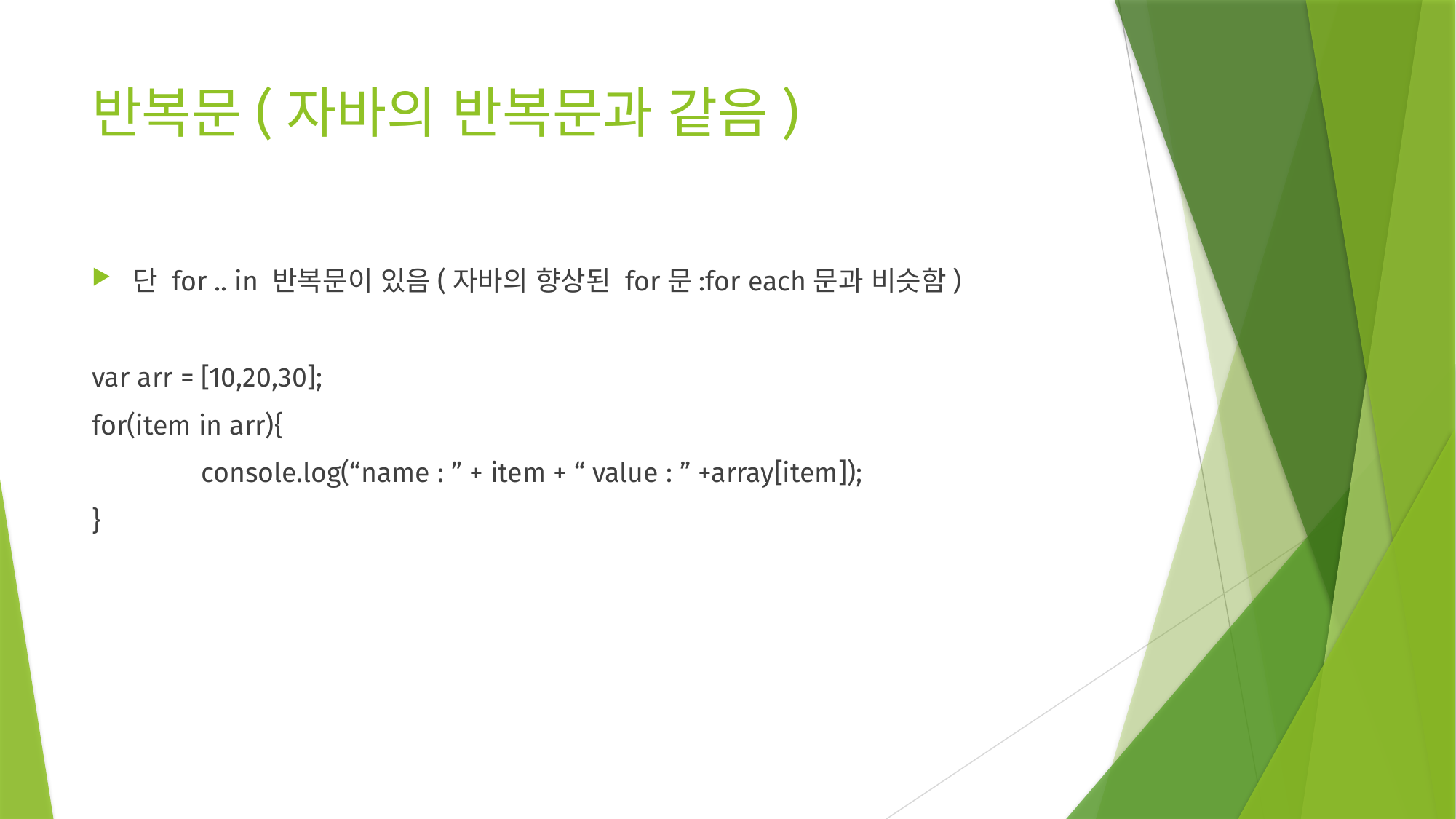

# 반복문(자바의 반복문과 같음)
단 for .. in 반복문이 있음(자바의 향상된 for문:for each문과 비슷함)

var arr = [10,20,30];
for(item in arr){
	console.log(“name : ” + item + “ value : ” +array[item]);
}